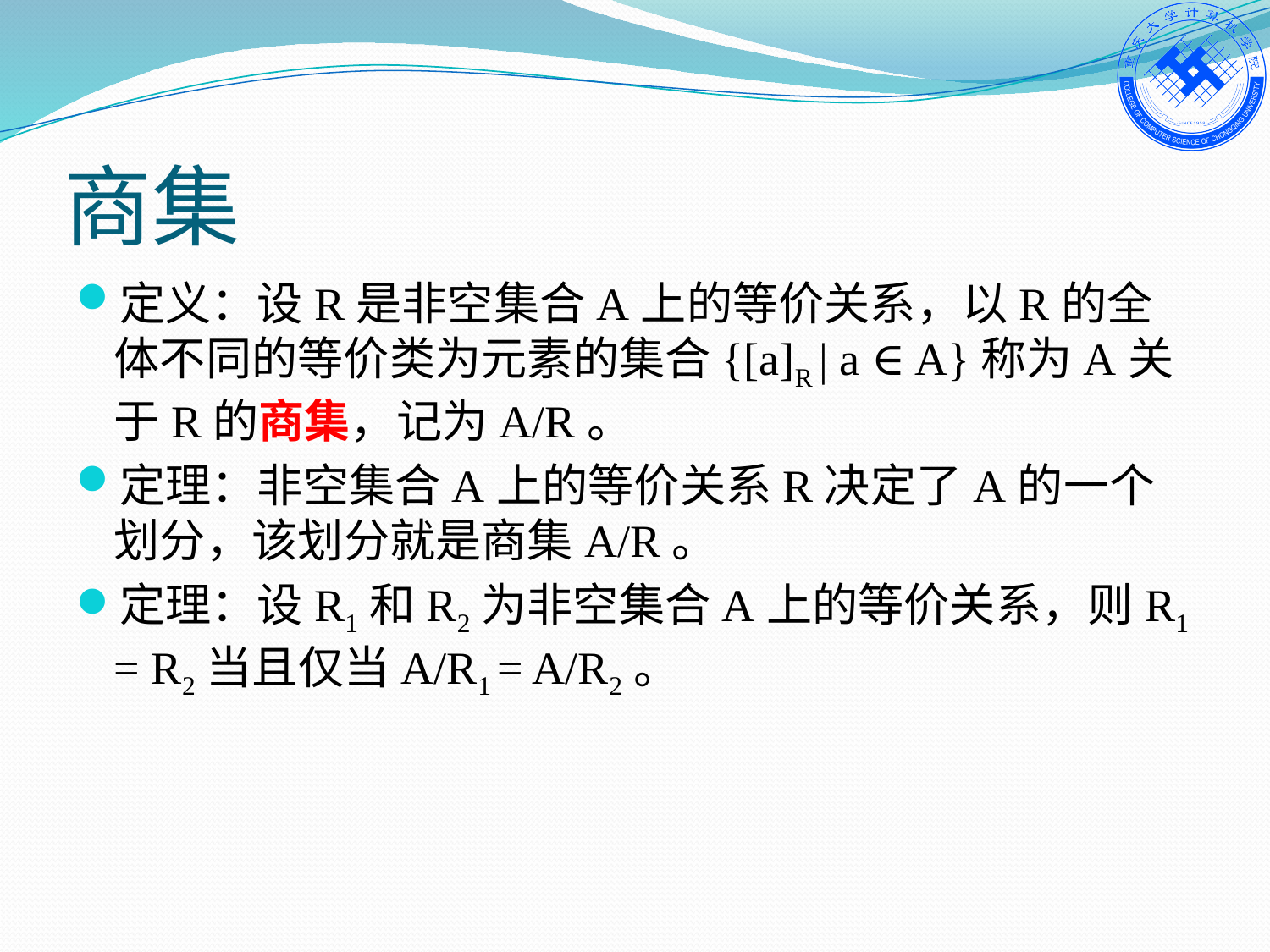

# 商集
定义：设R是非空集合A上的等价关系，以R的全体不同的等价类为元素的集合{[a]R | a ∈ A}称为A关于R的商集，记为A/R。
定理：非空集合A上的等价关系R决定了A的一个划分，该划分就是商集A/R。
定理：设R1和R2为非空集合A上的等价关系，则R1 = R2当且仅当A/R1 = A/R2。